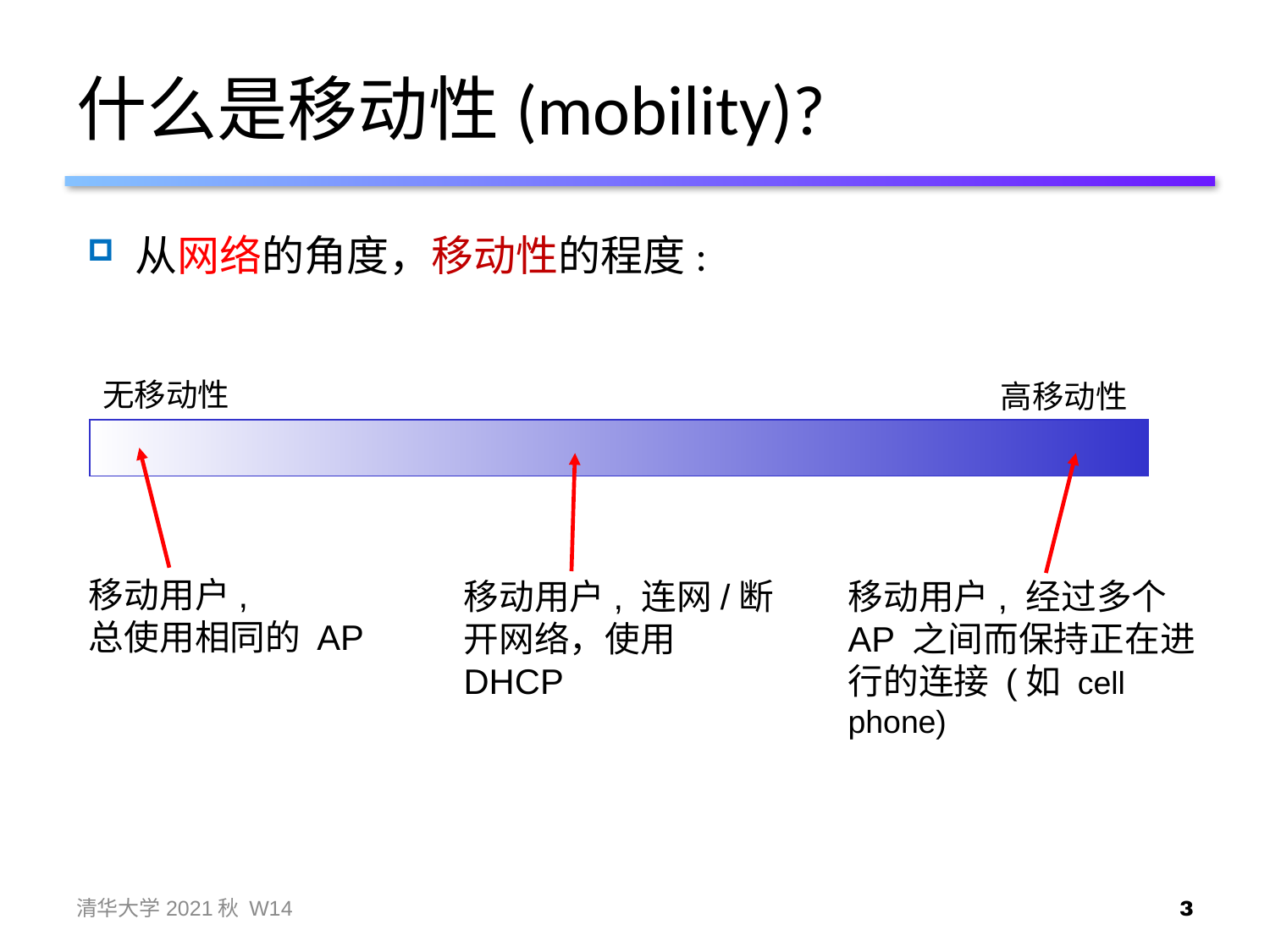

# 什么是移动性(mobility)?
从网络的角度，移动性的程度:
无移动性
高移动性

移动用户,
总使用相同的 AP
移动用户, 经过多个AP 之间而保持正在进行的连接 (如 cell phone)
移动用户, 连网/断开网络，使用DHCP
清华大学2021秋 W14
3